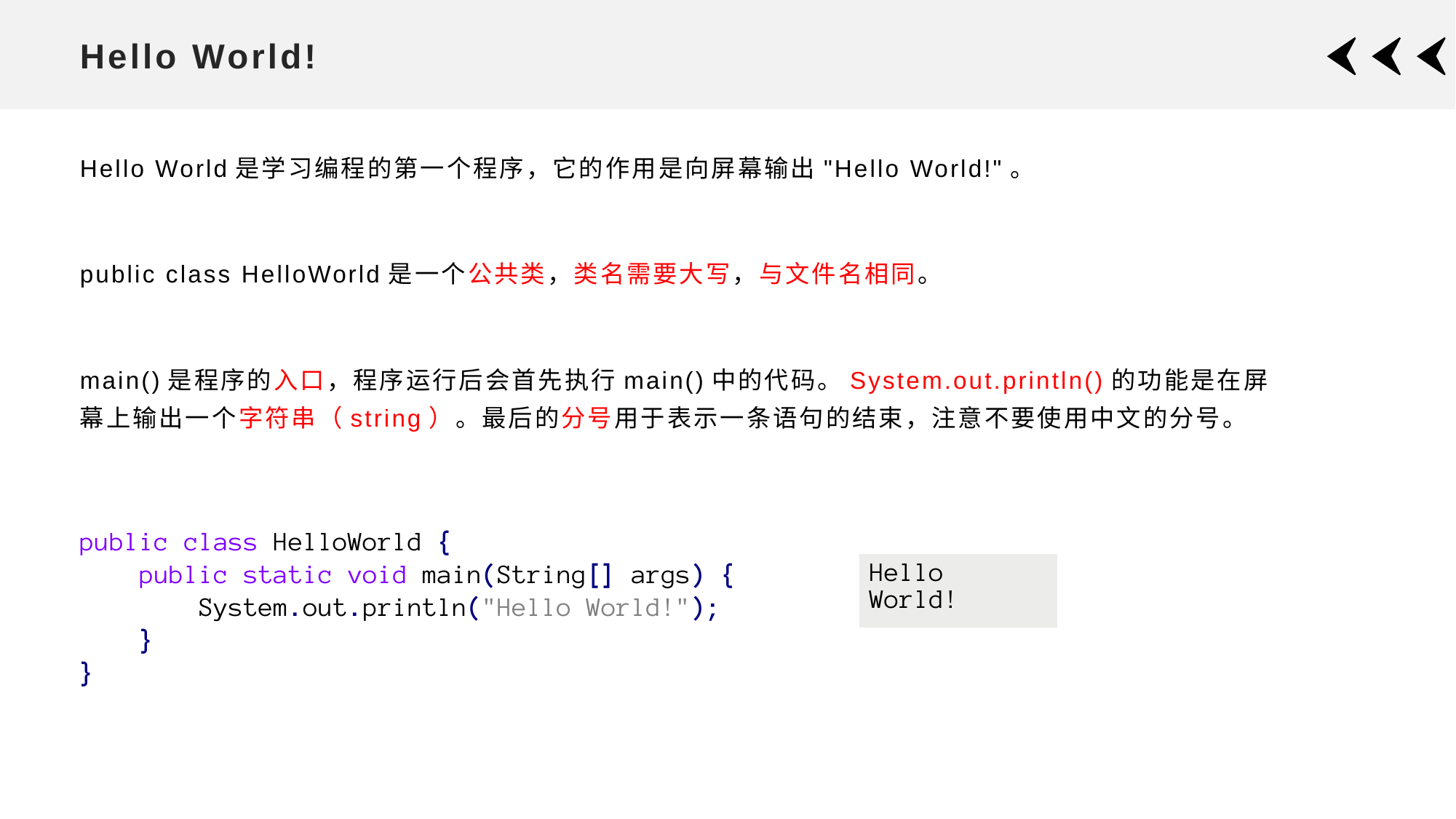

# Hello World!
Hello World是学习编程的第一个程序，它的作用是向屏幕输出"Hello World!"。

public class HelloWorld是一个公共类，类名需要大写，与文件名相同。

main()是程序的入口，程序运行后会首先执行main()中的代码。System.out.println()的功能是在屏幕上输出一个字符串（string）。最后的分号用于表示一条语句的结束，注意不要使用中文的分号。
public class HelloWorld {
    public static void main(String[] args) {
        System.out.println("Hello World!");
    }
}
| Hello World! |
| --- |